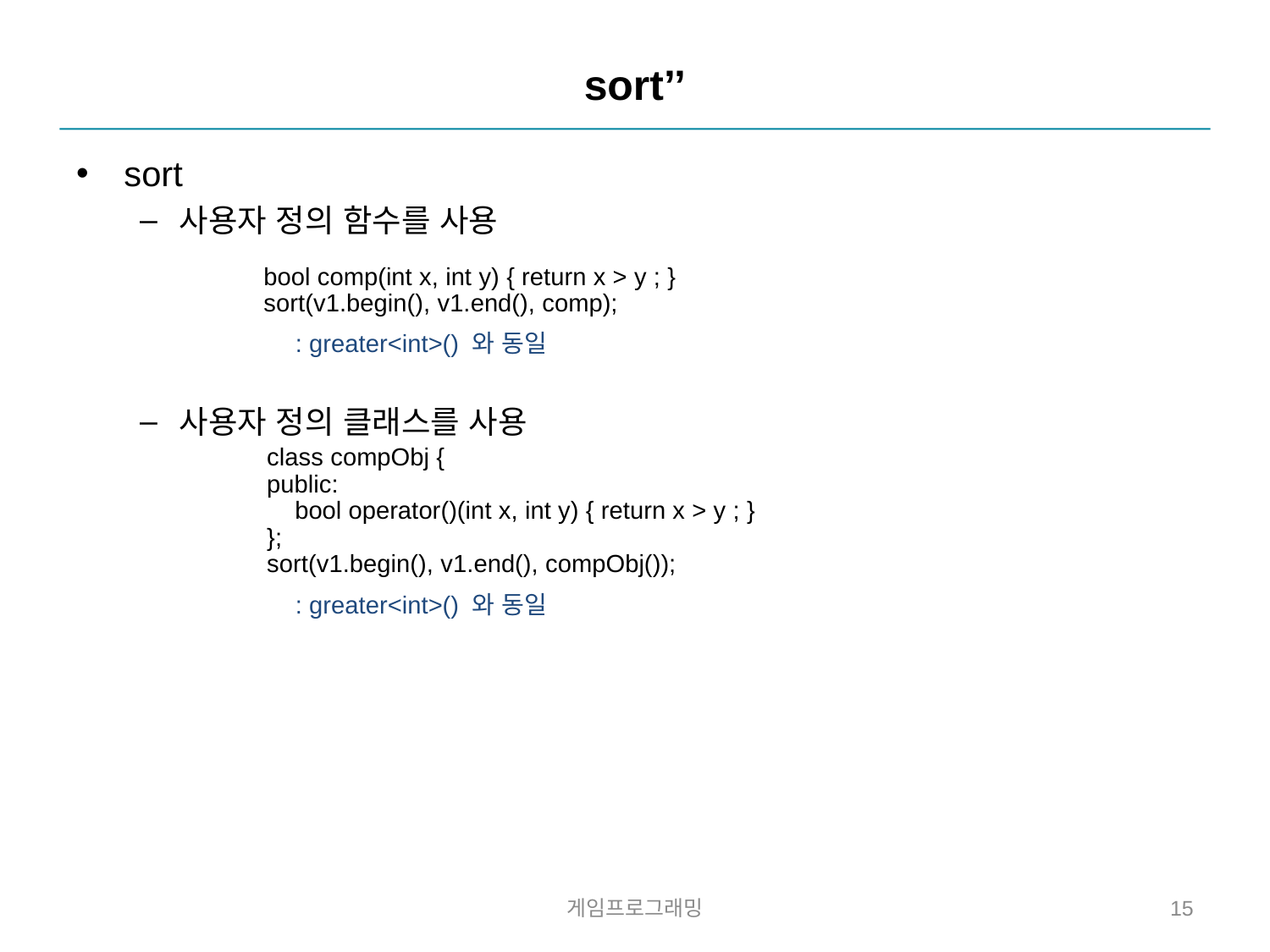

# sort’’
sort
사용자 정의 함수를 사용

사용자 정의 클래스를 사용

bool comp(int x, int y) { return x > y ; }
sort(v1.begin(), v1.end(), comp);
: greater<int>() 와 동일
class compObj {
public:
    bool operator()(int x, int y) { return x > y ; }
};
sort(v1.begin(), v1.end(), compObj());
: greater<int>() 와 동일
게임프로그래밍
15